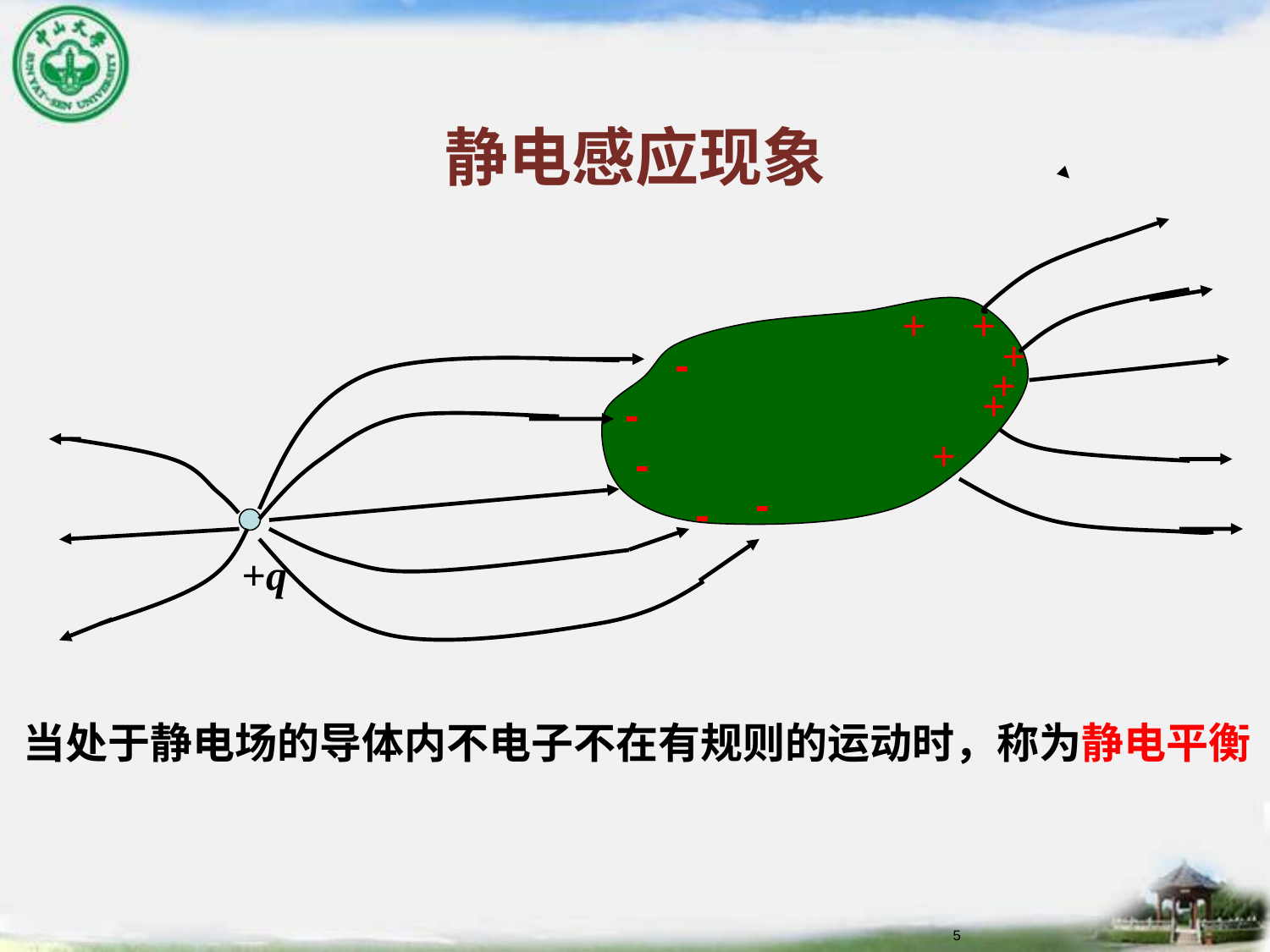

静电感应现象

+
+
+
-

+

+
-

+

-

-

-

+q

当处于静电场的导体内不电子不在有规则的运动时，称为静电平衡
5